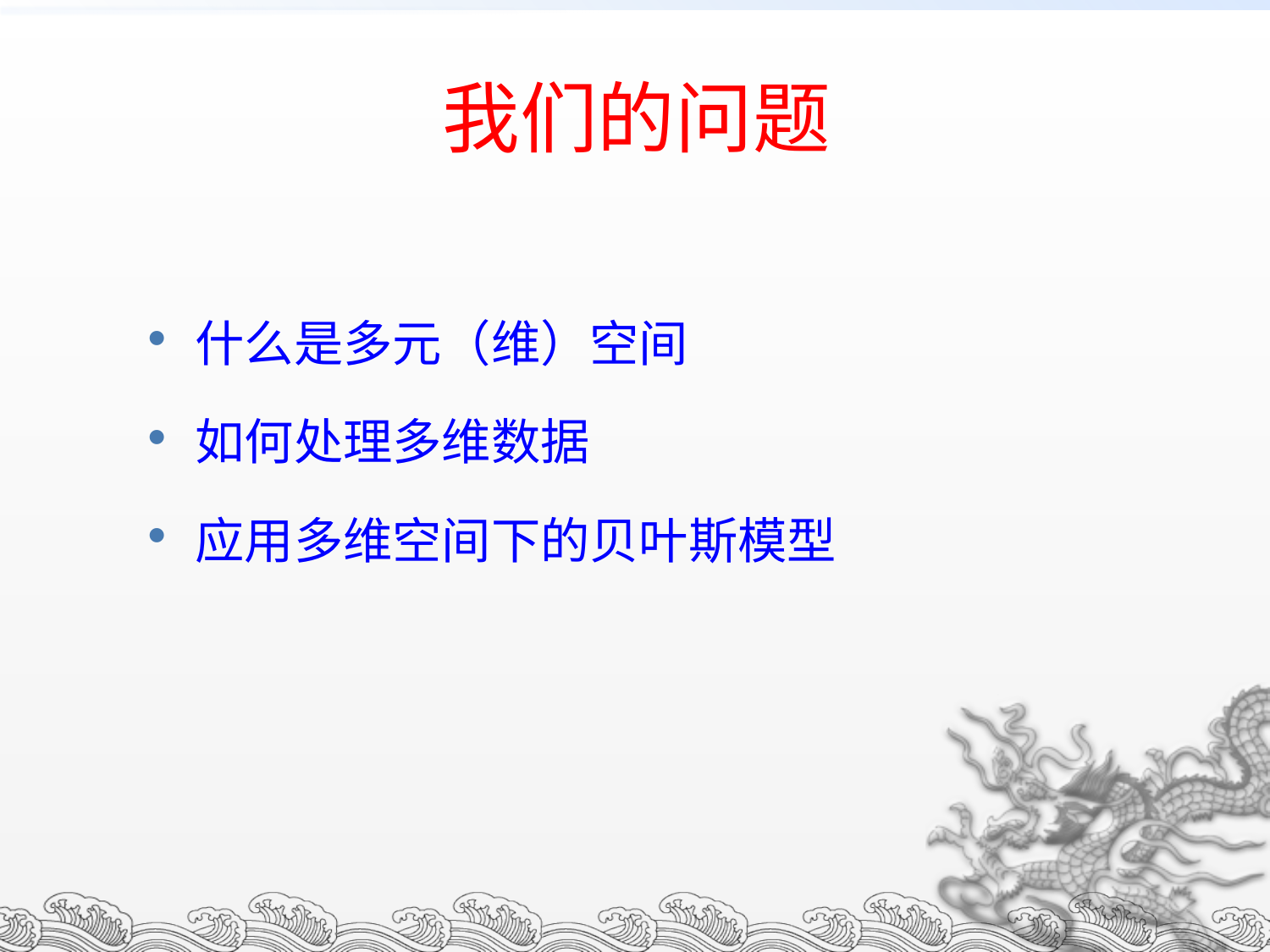

# 我们的问题
什么是多元（维）空间
如何处理多维数据
应用多维空间下的贝叶斯模型